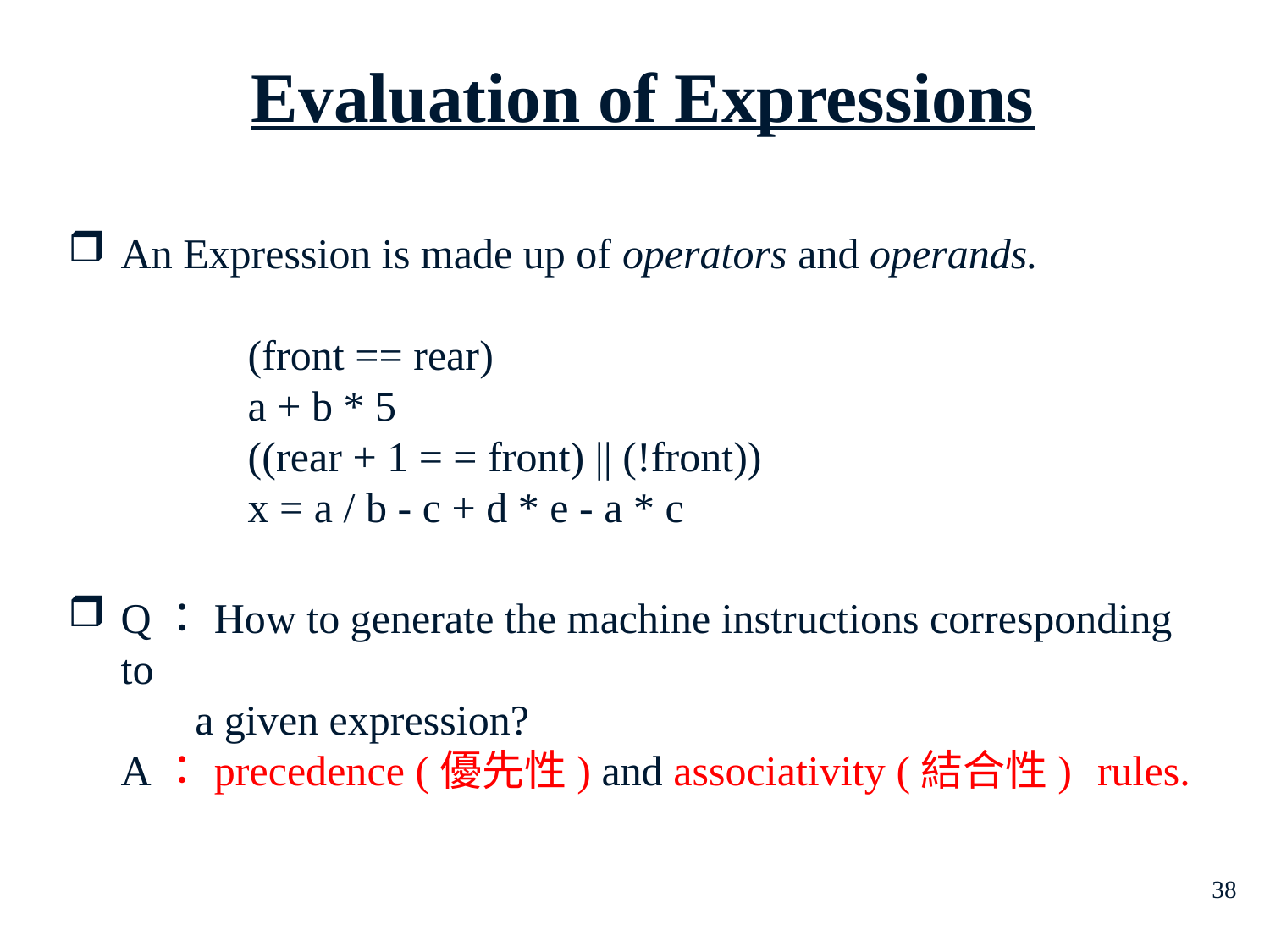

# Evaluation of Expressions
An Expression is made up of operators and operands.
	(front == rear)
	a + b * 5
	((rear + 1 = = front) || (!front))
	x = a / b - c + d * e - a * c
Q：How to generate the machine instructions corresponding to
       a given expression?
A：precedence (優先性) and associativity (結合性) rules.
38